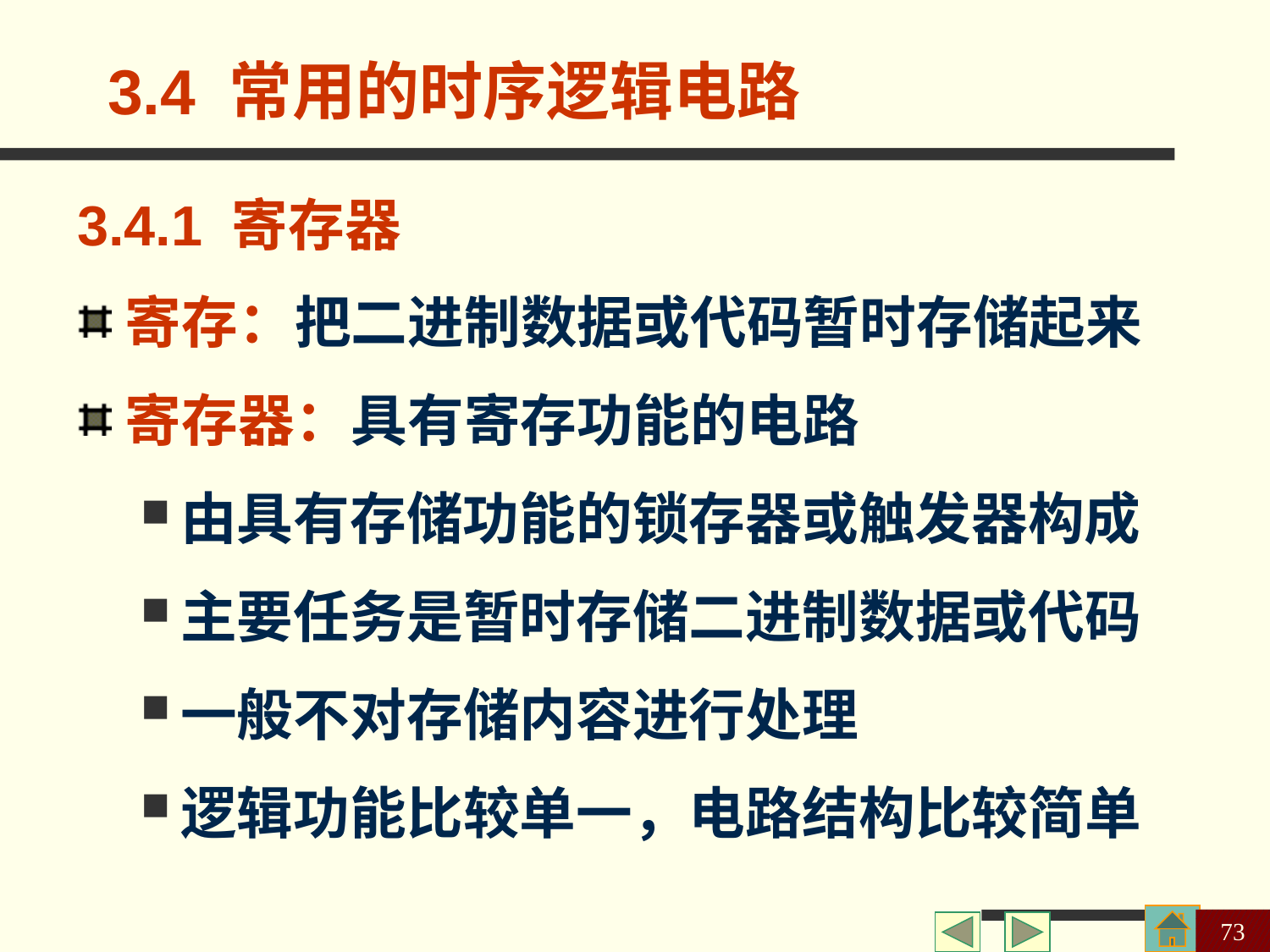

3.4 常用的时序逻辑电路
3.4.1 寄存器
寄存：把二进制数据或代码暂时存储起来
寄存器：具有寄存功能的电路
由具有存储功能的锁存器或触发器构成
主要任务是暂时存储二进制数据或代码
一般不对存储内容进行处理
逻辑功能比较单一，电路结构比较简单
73